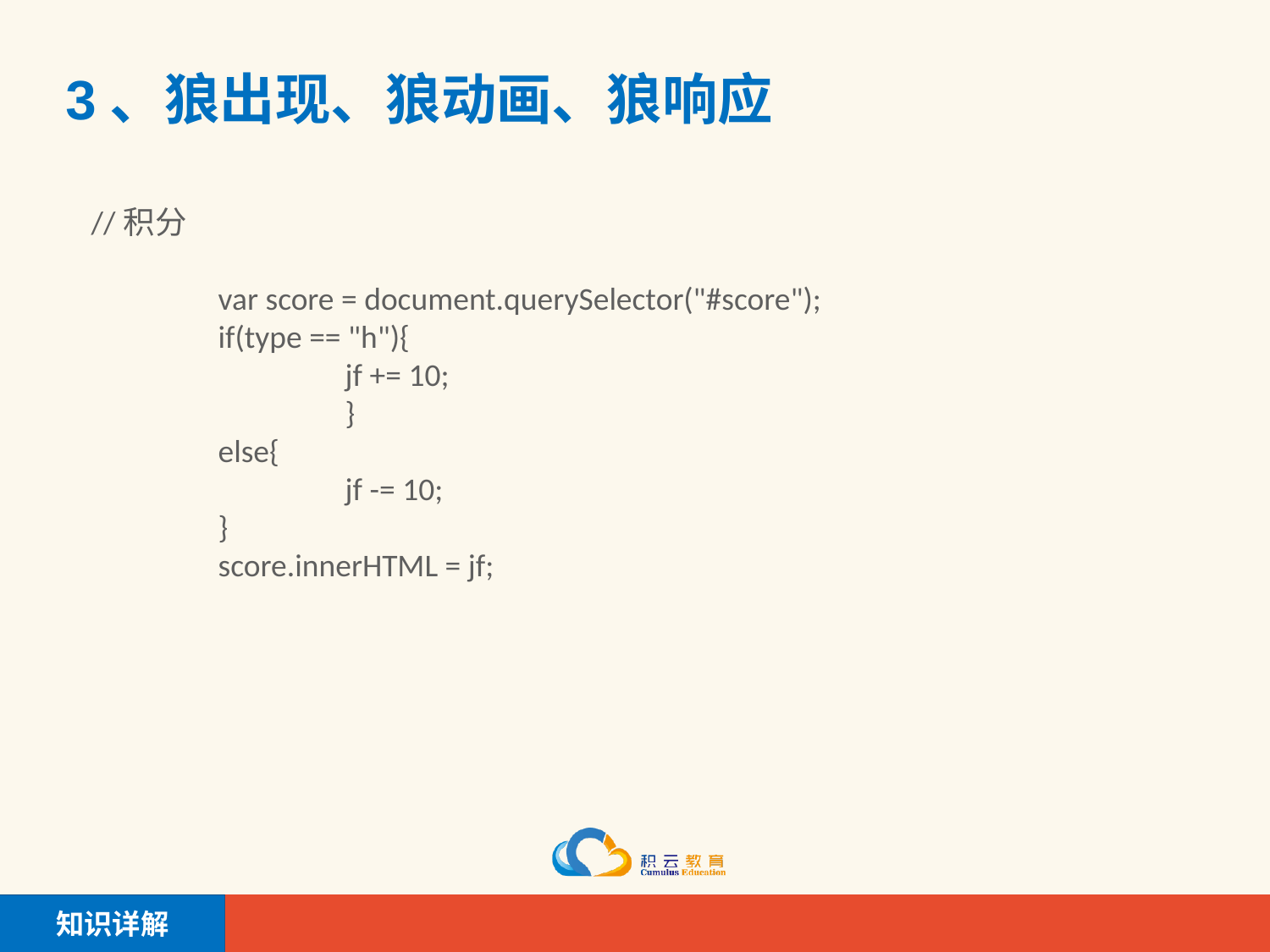

# 3、狼出现、狼动画、狼响应
//积分

	var score = document.querySelector("#score");
	if(type == "h"){
		jf += 10;
		}
	else{
		jf -= 10;
	}
	score.innerHTML = jf;